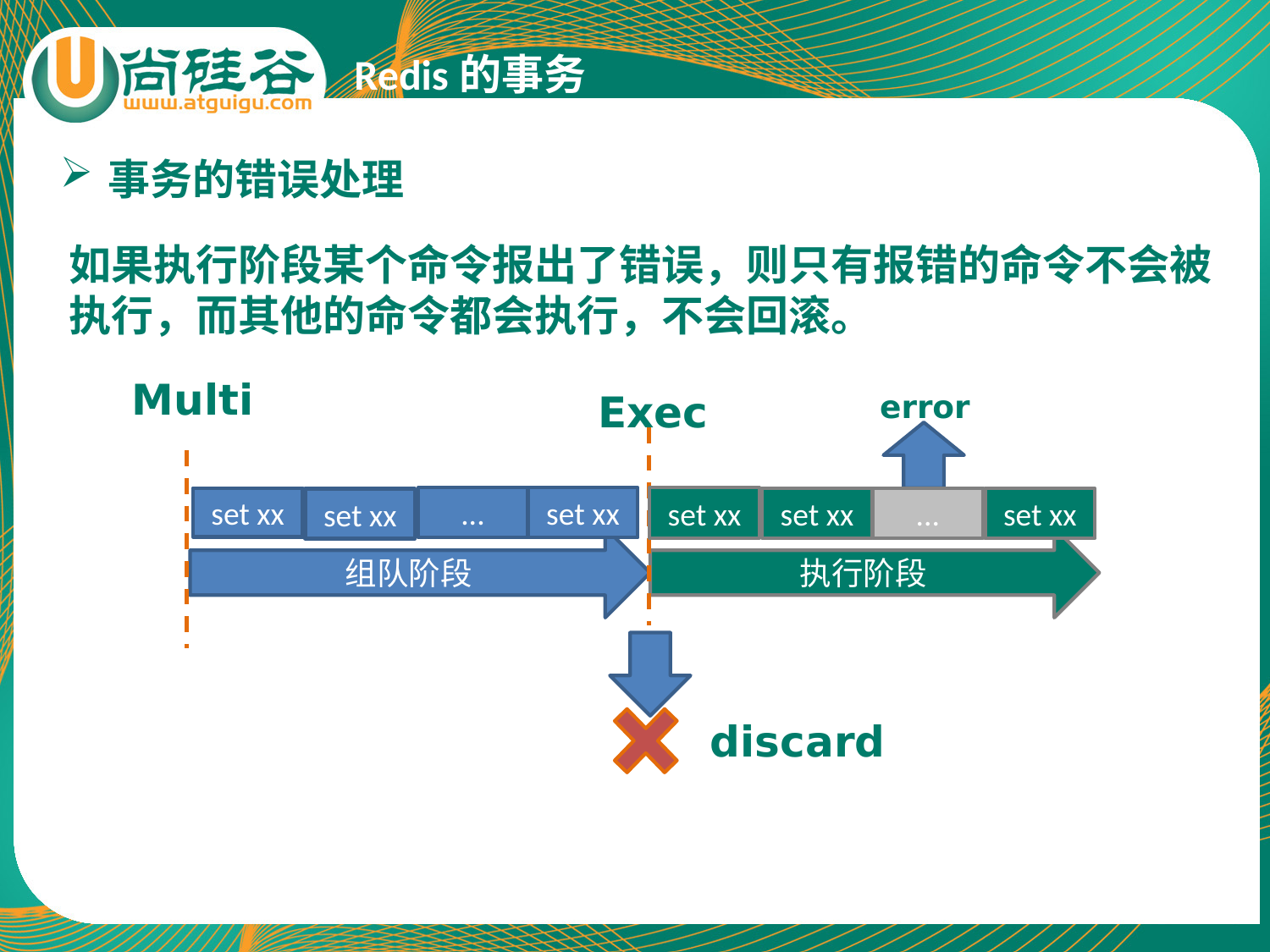

Redis的事务
事务的错误处理
如果执行阶段某个命令报出了错误，则只有报错的命令不会被执行，而其他的命令都会执行，不会回滚。
Multi
Exec
error

set xx
set xx
...
set xx
...
set xx
set xx
set xx
组队阶段
执行阶段

discard